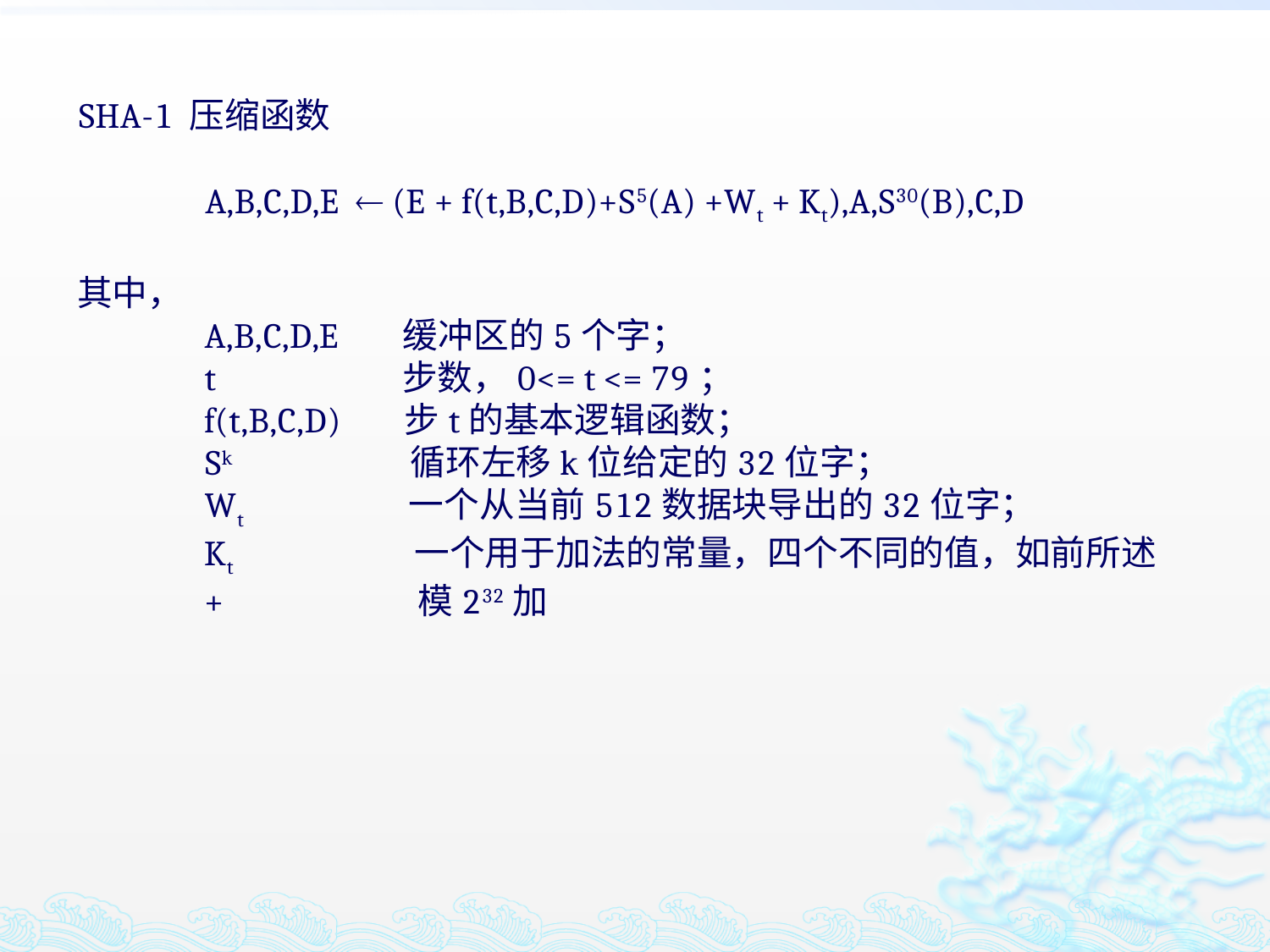

SHA-1 压缩函数

	A,B,C,D,E  ← (E + f(t,B,C,D)+S5(A) +Wt + Kt),A,S30(B),C,D
其中，
	A,B,C,D,E       缓冲区的5个字；
	t	        步数，0<= t <= 79；
	f(t,B,C,D)       步t的基本逻辑函数；
	Sk	         循环左移k位给定的32位字；
	Wt                    一个从当前512数据块导出的32位字；
	Kt                      一个用于加法的常量，四个不同的值，如前所述
	+	          模232加